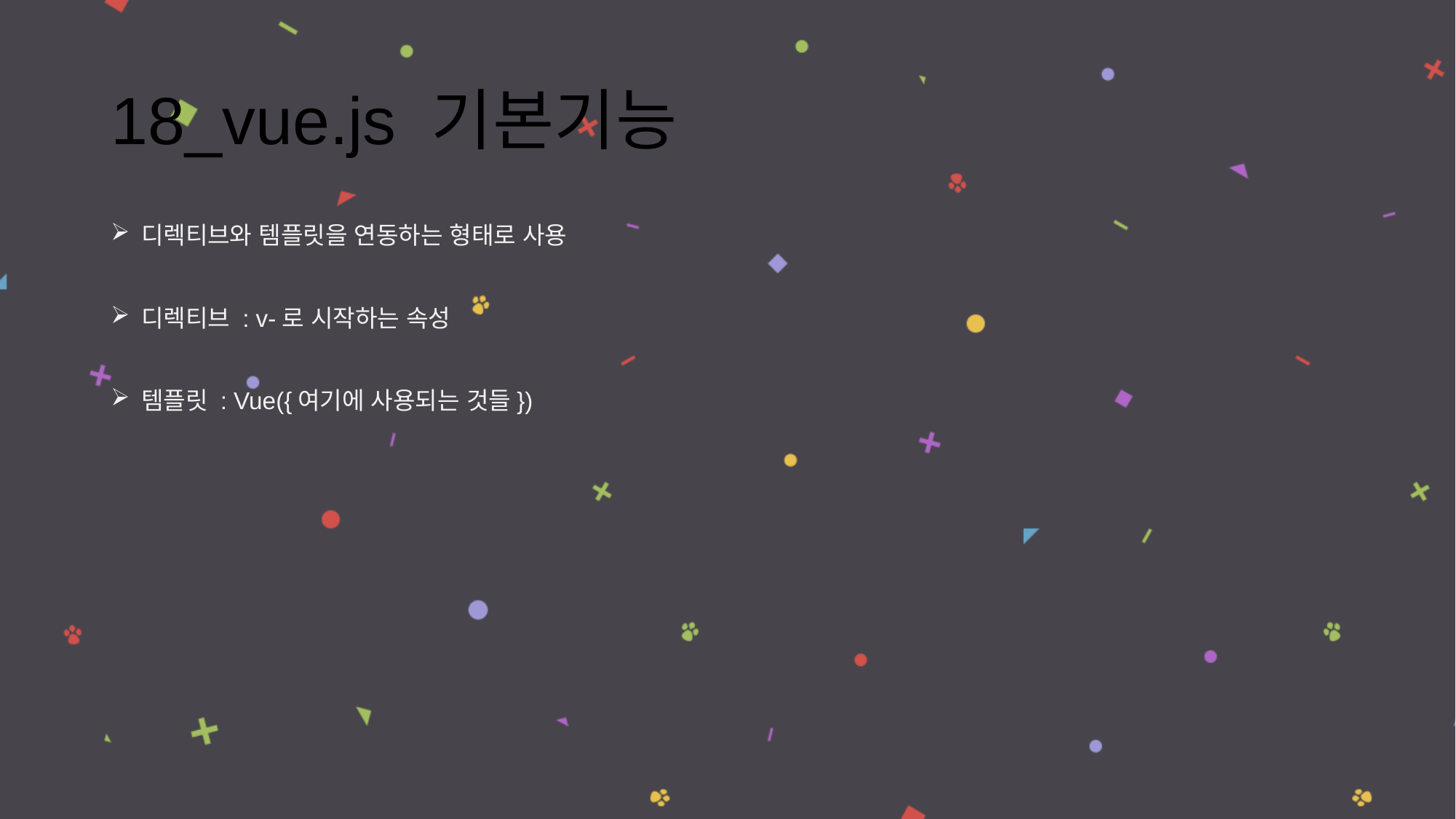

# 18_vue.js 기본기능
디렉티브와 템플릿을 연동하는 형태로 사용

디렉티브 : v-로 시작하는 속성

템플릿 : Vue({여기에 사용되는 것들})